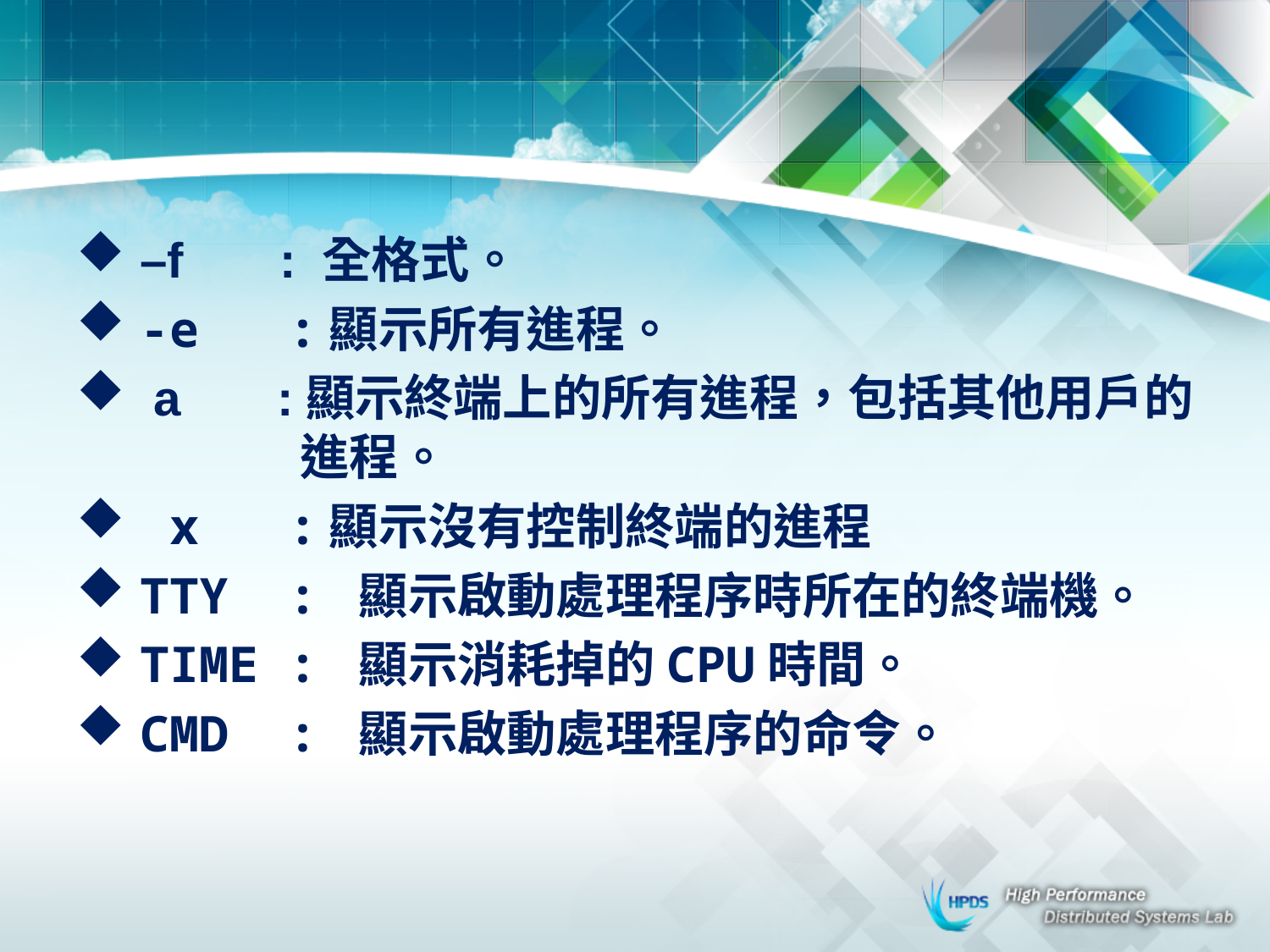

#
–f       : 全格式。
-e   :顯示所有進程。
 a       :顯示終端上的所有進程，包括其他用戶的  	   進程。
 x   :顯示沒有控制終端的進程
TTY  : 顯示啟動處理程序時所在的終端機。
TIME : 顯示消耗掉的CPU時間。
CMD  : 顯示啟動處理程序的命令。